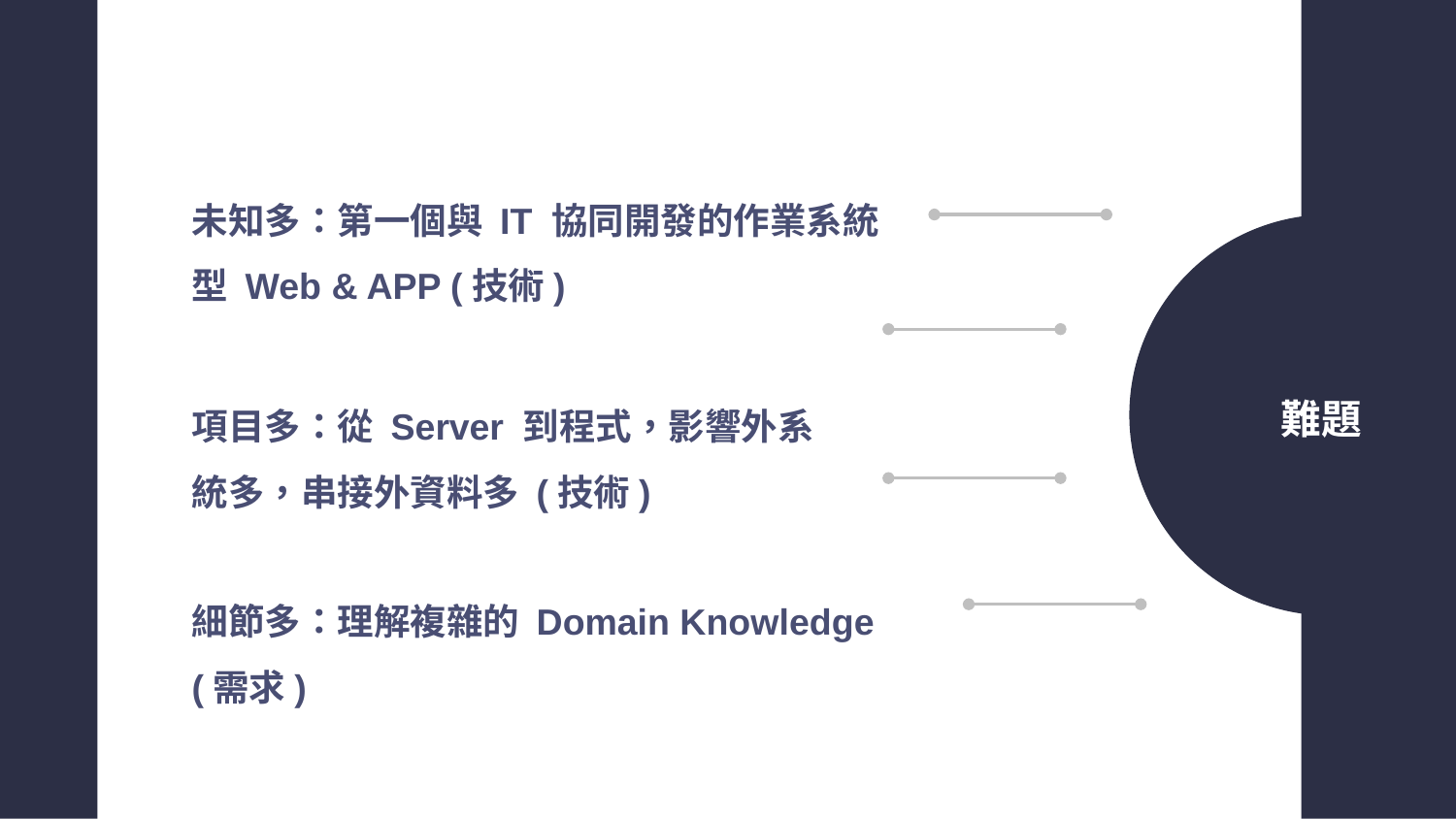

未知多：第一個與 IT 協同開發的作業系統型 Web & APP (技術)

項目多：從 Server 到程式，影響外系統多，串接外資料多 (技術)
難題
細節多：理解複雜的 Domain Knowledge (需求)